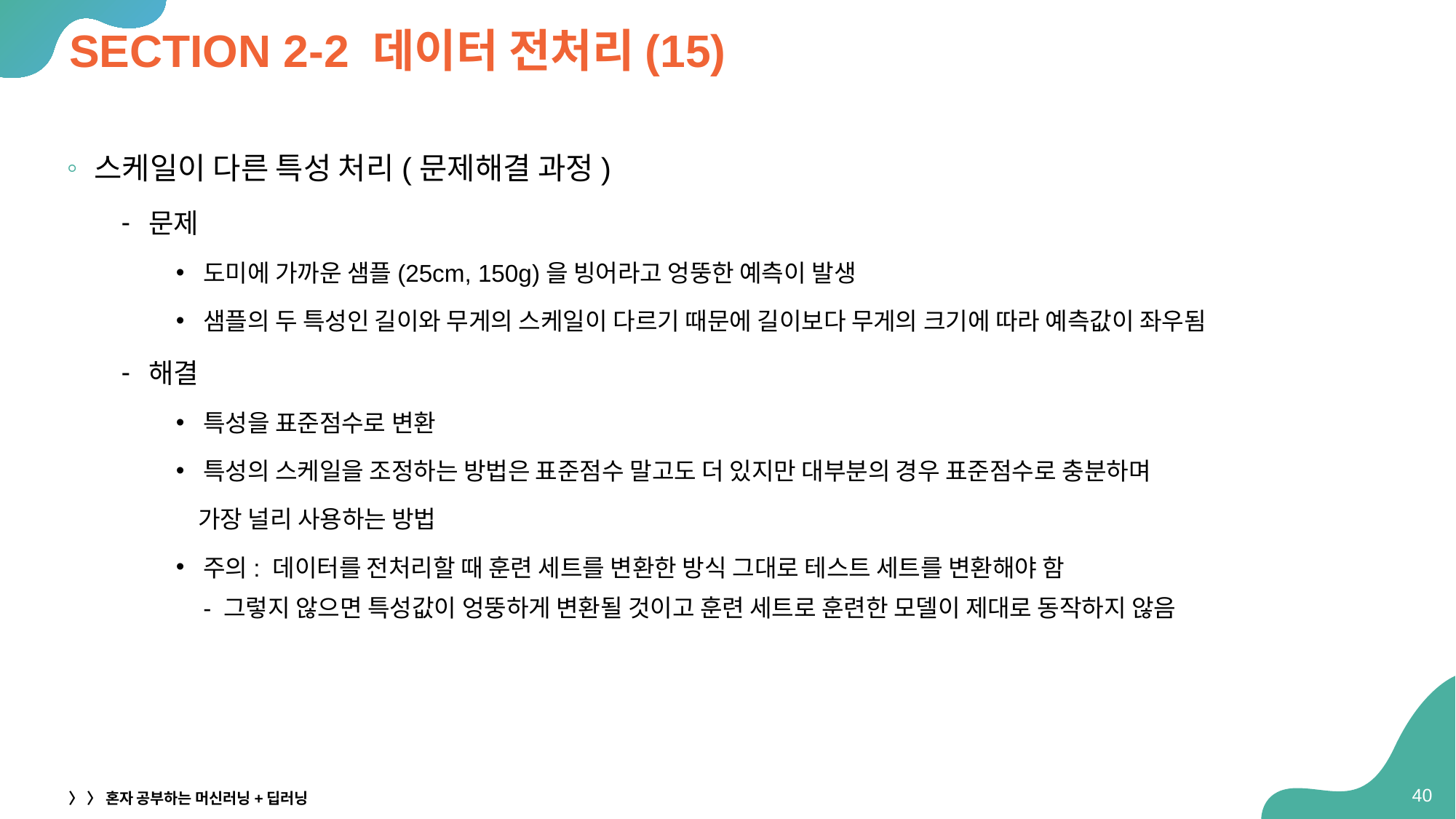

# SECTION 2-2 데이터 전처리(15)
스케일이 다른 특성 처리(문제해결 과정)
문제
도미에 가까운 샘플(25cm, 150g)을 빙어라고 엉뚱한 예측이 발생
샘플의 두 특성인 길이와 무게의 스케일이 다르기 때문에 길이보다 무게의 크기에 따라 예측값이 좌우됨
해결
특성을 표준점수로 변환
특성의 스케일을 조정하는 방법은 표준점수 말고도 더 있지만 대부분의 경우 표준점수로 충분하며
   가장 널리 사용하는 방법
주의: 데이터를 전처리할 때 훈련 세트를 변환한 방식 그대로 테스트 세트를 변환해야 함
- 그렇지 않으면 특성값이 엉뚱하게 변환될 것이고 훈련 세트로 훈련한 모델이 제대로 동작하지 않음
40
〉 〉 혼자 공부하는 머신러닝+딥러닝